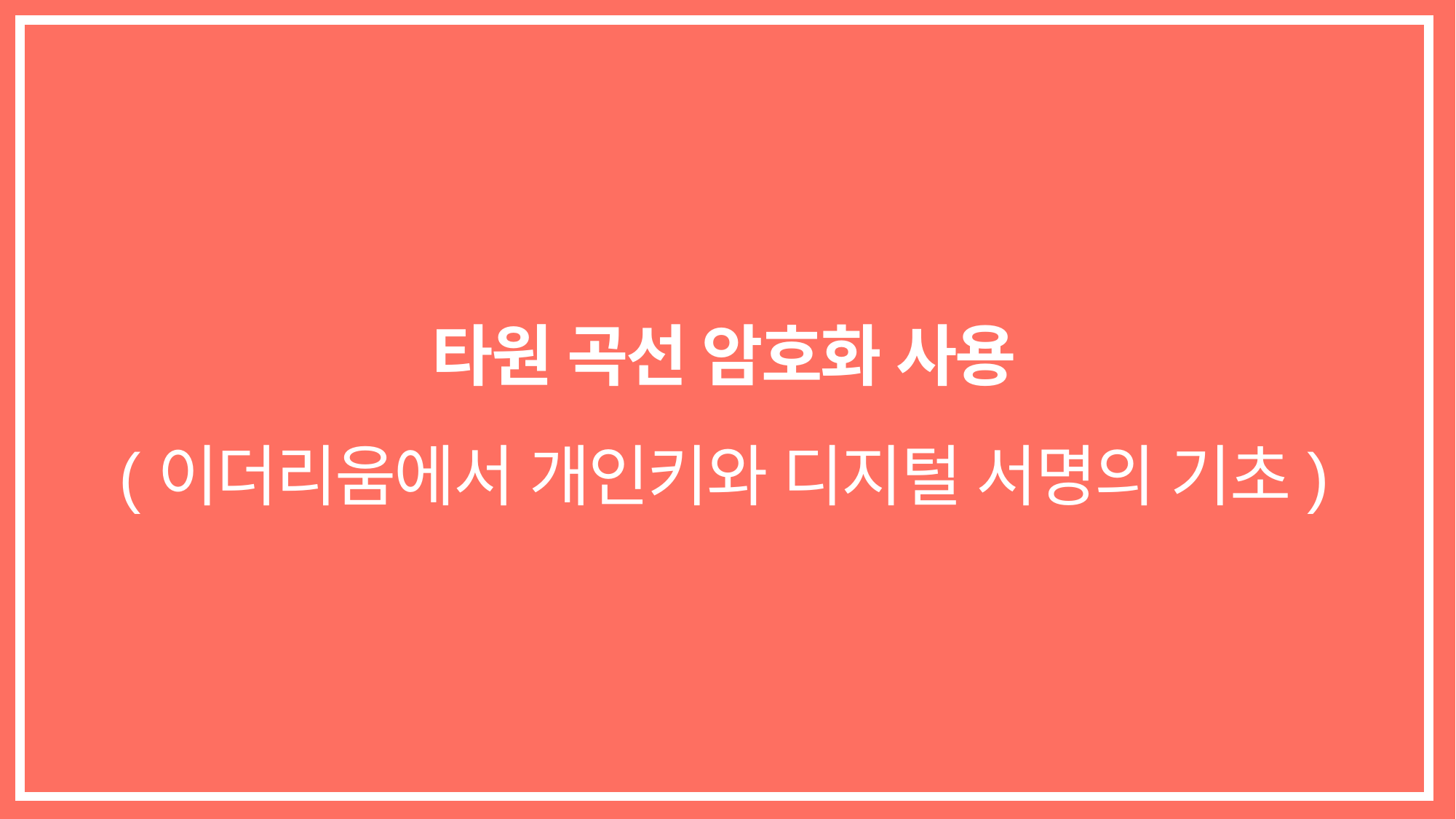

타원 곡선 암호화 사용
(이더리움에서 개인키와 디지털 서명의 기초)